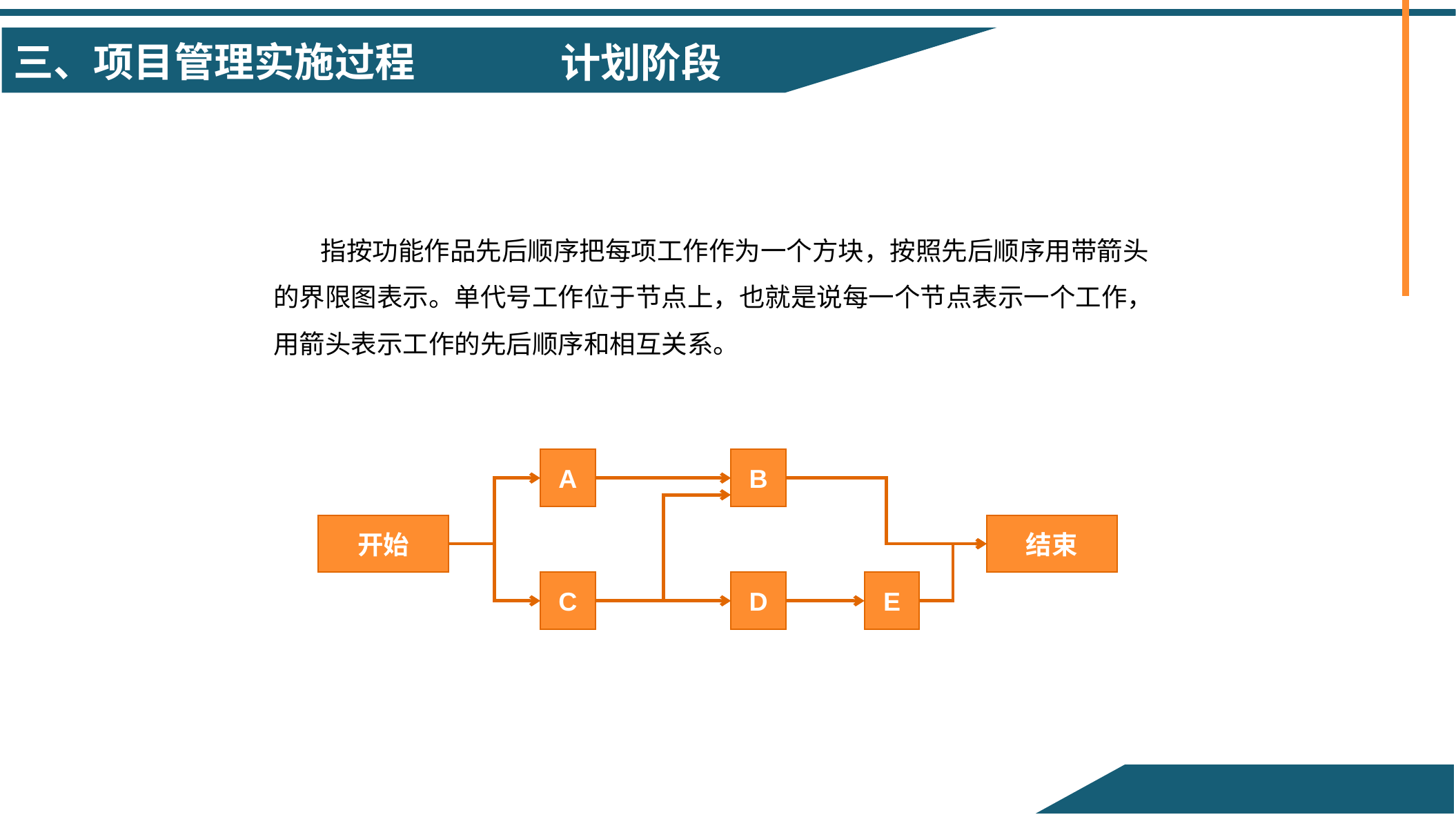

计划阶段
       指按功能作品先后顺序把每项工作作为一个方块，按照先后顺序用带箭头的界限图表示。单代号工作位于节点上，也就是说每一个节点表示一个工作，用箭头表示工作的先后顺序和相互关系。
A
B
开始
结束
C
D
E